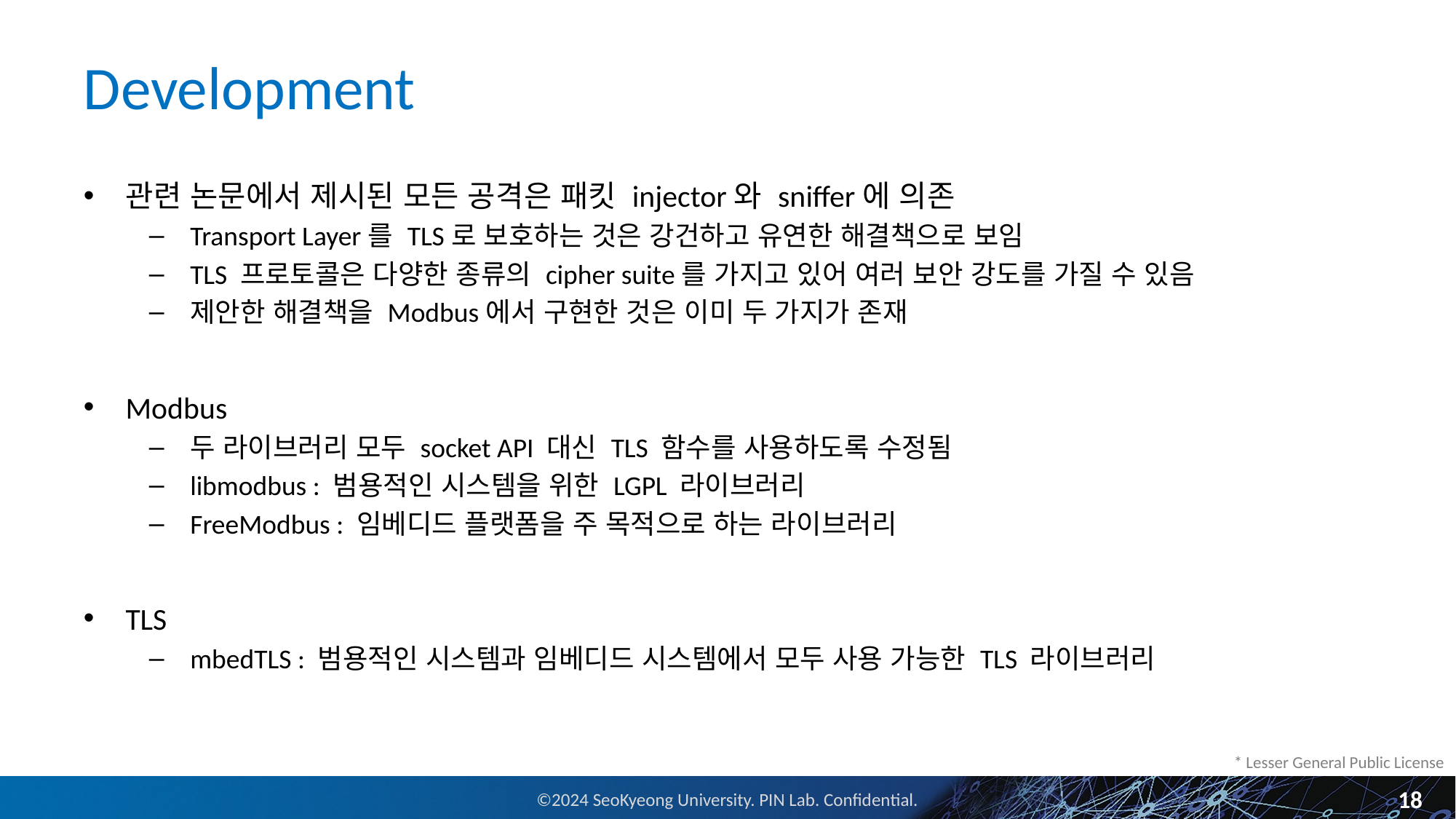

# Development
관련 논문에서 제시된 모든 공격은 패킷 injector와 sniffer에 의존
Transport Layer를 TLS로 보호하는 것은 강건하고 유연한 해결책으로 보임
TLS 프로토콜은 다양한 종류의 cipher suite를 가지고 있어 여러 보안 강도를 가질 수 있음
제안한 해결책을 Modbus에서 구현한 것은 이미 두 가지가 존재

Modbus
두 라이브러리 모두 socket API 대신 TLS 함수를 사용하도록 수정됨
libmodbus : 범용적인 시스템을 위한 LGPL 라이브러리
FreeModbus : 임베디드 플랫폼을 주 목적으로 하는 라이브러리

TLS
mbedTLS : 범용적인 시스템과 임베디드 시스템에서 모두 사용 가능한 TLS 라이브러리
* Lesser General Public License
18